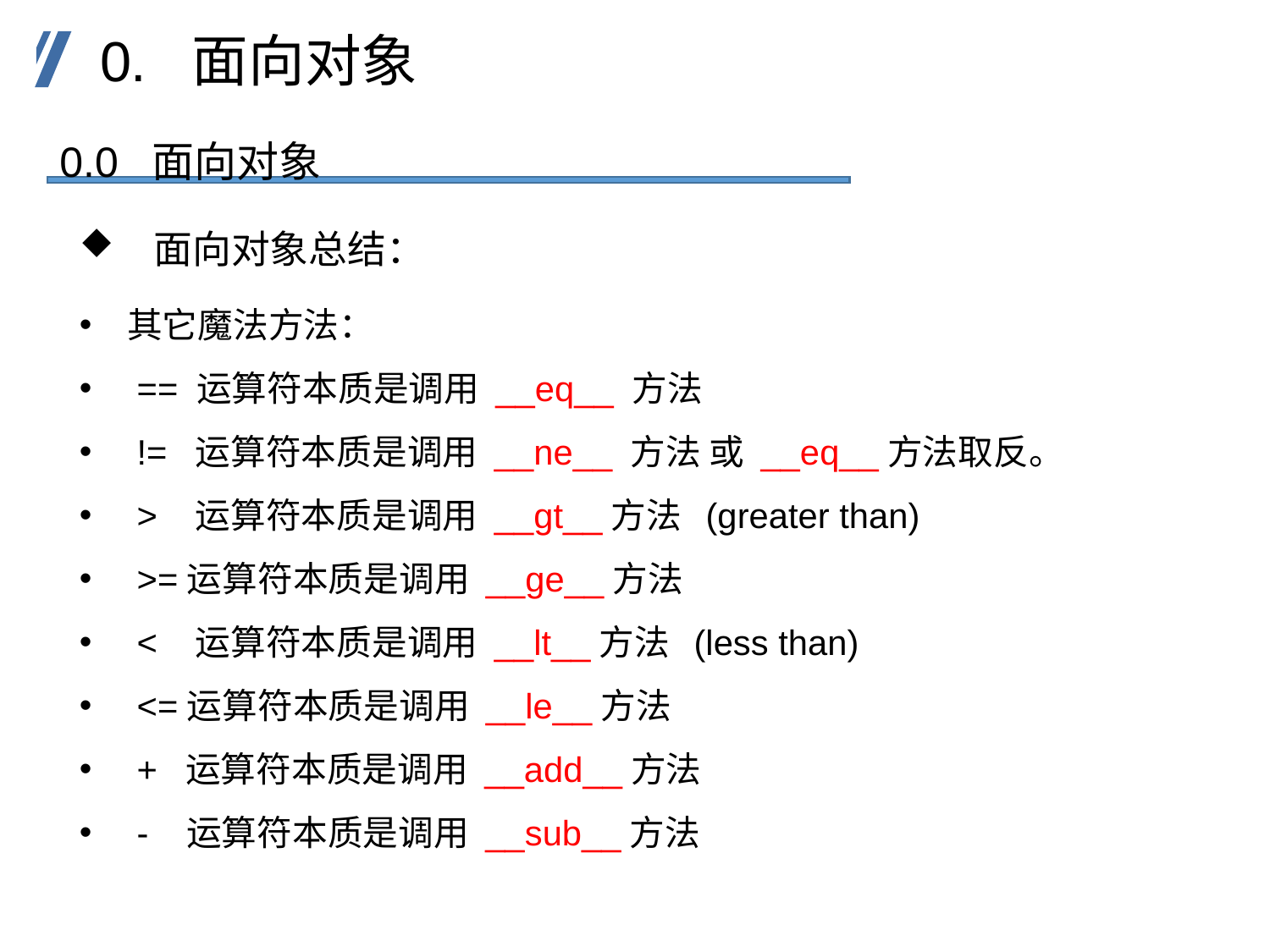

0.  面向对象
0.0  面向对象

  面向对象总结：
其它魔法方法：
 == 运算符本质是调用 __eq__ 方法
 !=  运算符本质是调用 __ne__ 方法 或 __eq__方法取反。
 >   运算符本质是调用 __gt__方法  (greater than)
 >=运算符本质是调用 __ge__方法
 <   运算符本质是调用 __lt__方法  (less than)
 <=运算符本质是调用 __le__方法
 +  运算符本质是调用 __add__方法
 -   运算符本质是调用 __sub__方法